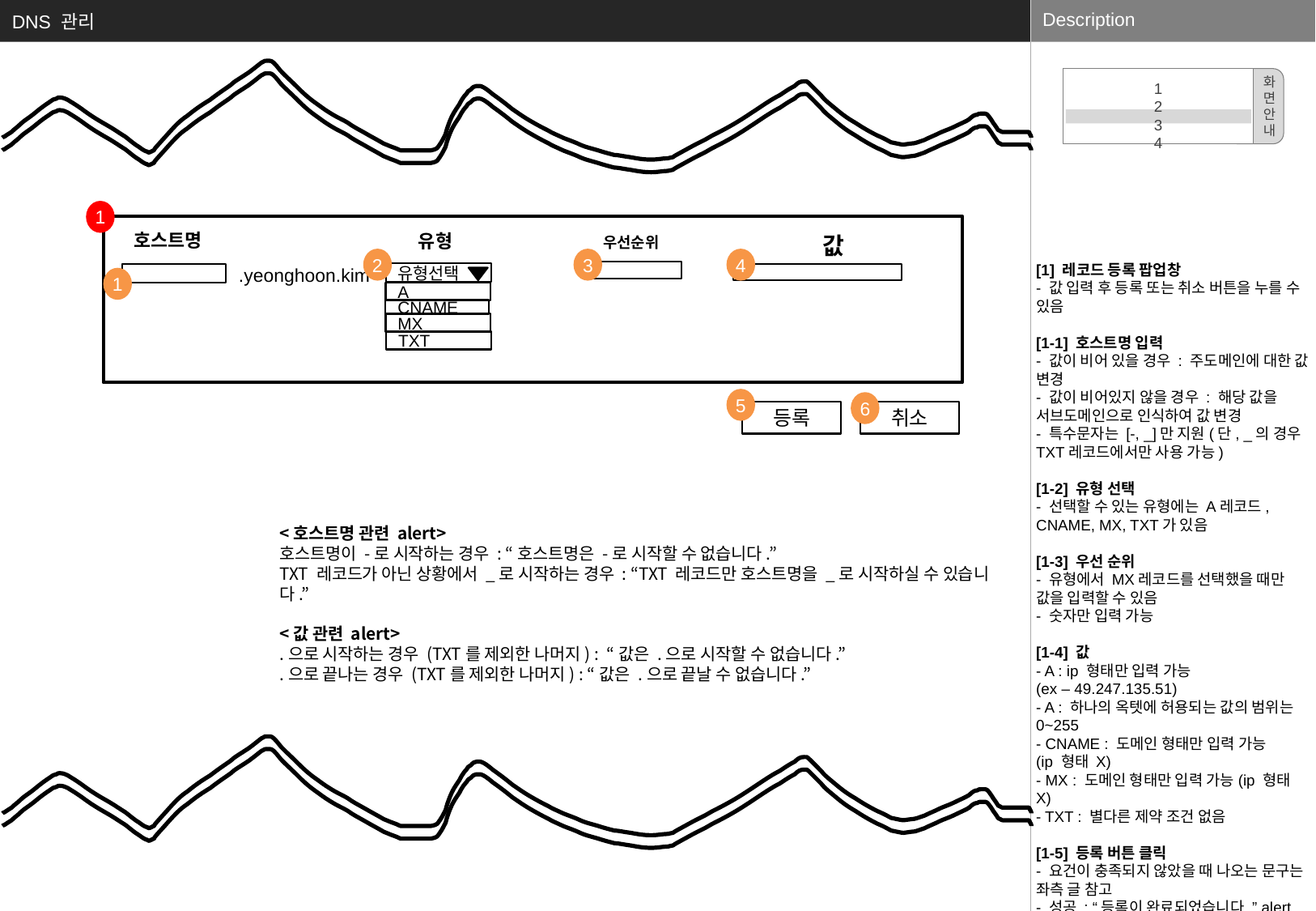

DNS 관리

[1] 레코드 등록 팝업창
- 값 입력 후 등록 또는 취소 버튼을 누를 수 있음

[1-1] 호스트명 입력
- 값이 비어 있을 경우 : 주도메인에 대한 값 변경
- 값이 비어있지 않을 경우 : 해당 값을 서브도메인으로 인식하여 값 변경
- 특수문자는 [-, _]만 지원(단, _의 경우 TXT레코드에서만 사용 가능)

[1-2] 유형 선택
- 선택할 수 있는 유형에는 A레코드, CNAME, MX, TXT가 있음

[1-3] 우선 순위
- 유형에서 MX레코드를 선택했을 때만 값을 입력할 수 있음
- 숫자만 입력 가능

[1-4] 값
- A : ip 형태만 입력 가능
(ex – 49.247.135.51)
- A : 하나의 옥텟에 허용되는 값의 범위는 0~255
- CNAME : 도메인 형태만 입력 가능
(ip 형태 X)
- MX : 도메인 형태만 입력 가능(ip 형태 X)
- TXT : 별다른 제약 조건 없음

[1-5] 등록 버튼 클릭
- 요건이 충족되지 않았을 때 나오는 문구는 좌측 글 참고
- 성공 : “등록이 완료되었습니다.” alert 후 DNS 관리 페이지 reload
- 실패 : “에러가 발생했습니다.” alert 후 팝업창 닫힘

[1-6] 취소 버튼 클릭
팝업창 닫힘

1
2
3
4

화
면
안
내

1

호스트명
유형
값
우선순위
.yeonghoon.kim

유형선택

A
CNAME
MX
TXT
2
3
4
1
5
6
등록
취소
<호스트명 관련 alert>
호스트명이 -로 시작하는 경우 : “호스트명은 -로 시작할 수 없습니다.”
TXT 레코드가 아닌 상황에서 _로 시작하는 경우 : “TXT 레코드만 호스트명을 _로 시작하실 수 있습니다.”

<값 관련 alert>
.으로 시작하는 경우 (TXT를 제외한 나머지) :  “값은 .으로 시작할 수 없습니다.”
.으로 끝나는 경우 (TXT를 제외한 나머지) : “값은 .으로 끝날 수 없습니다.”